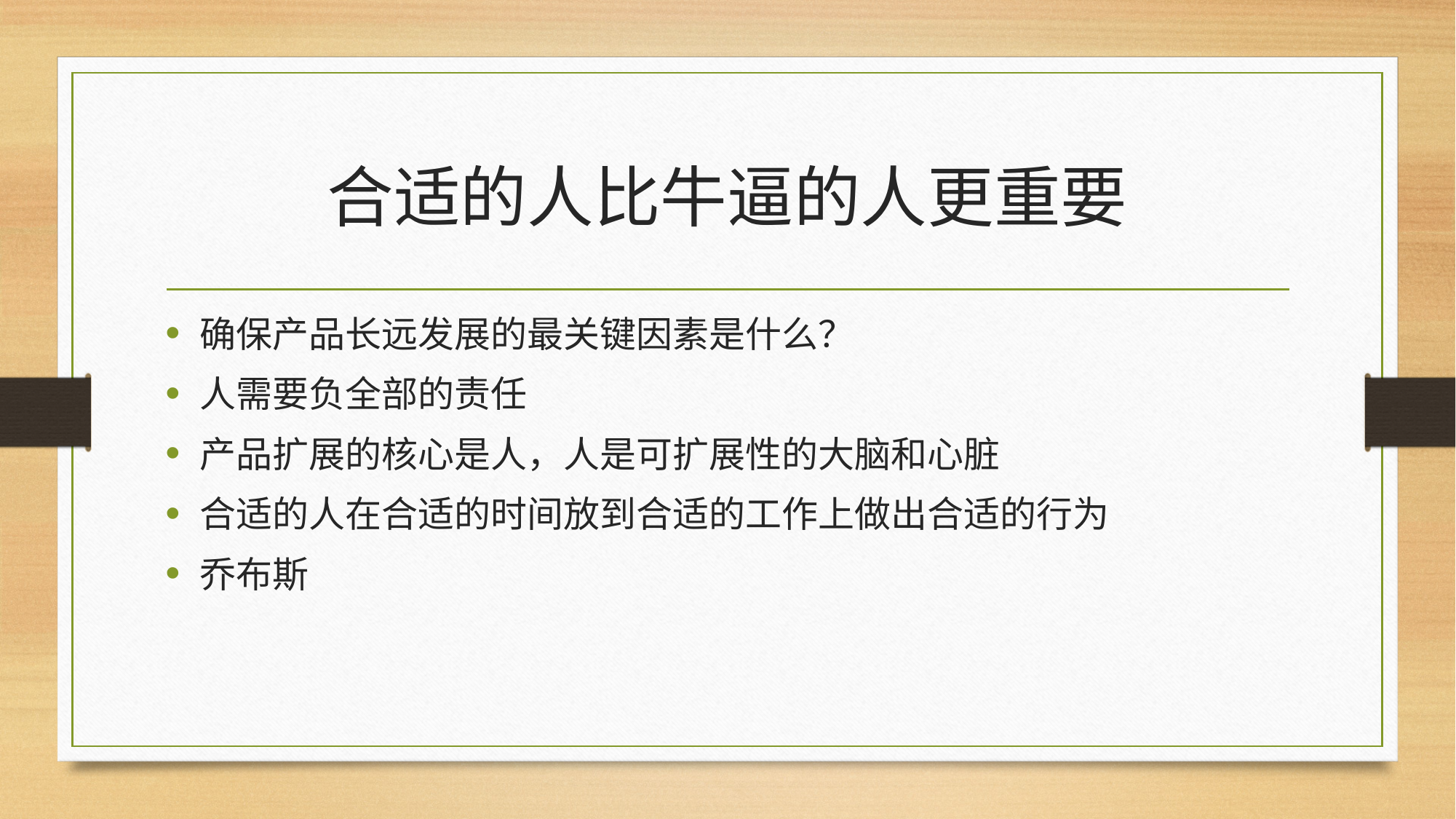

# 合适的人比牛逼的人更重要
确保产品长远发展的最关键因素是什么？
人需要负全部的责任
产品扩展的核心是人，人是可扩展性的大脑和心脏
合适的人在合适的时间放到合适的工作上做出合适的行为
乔布斯